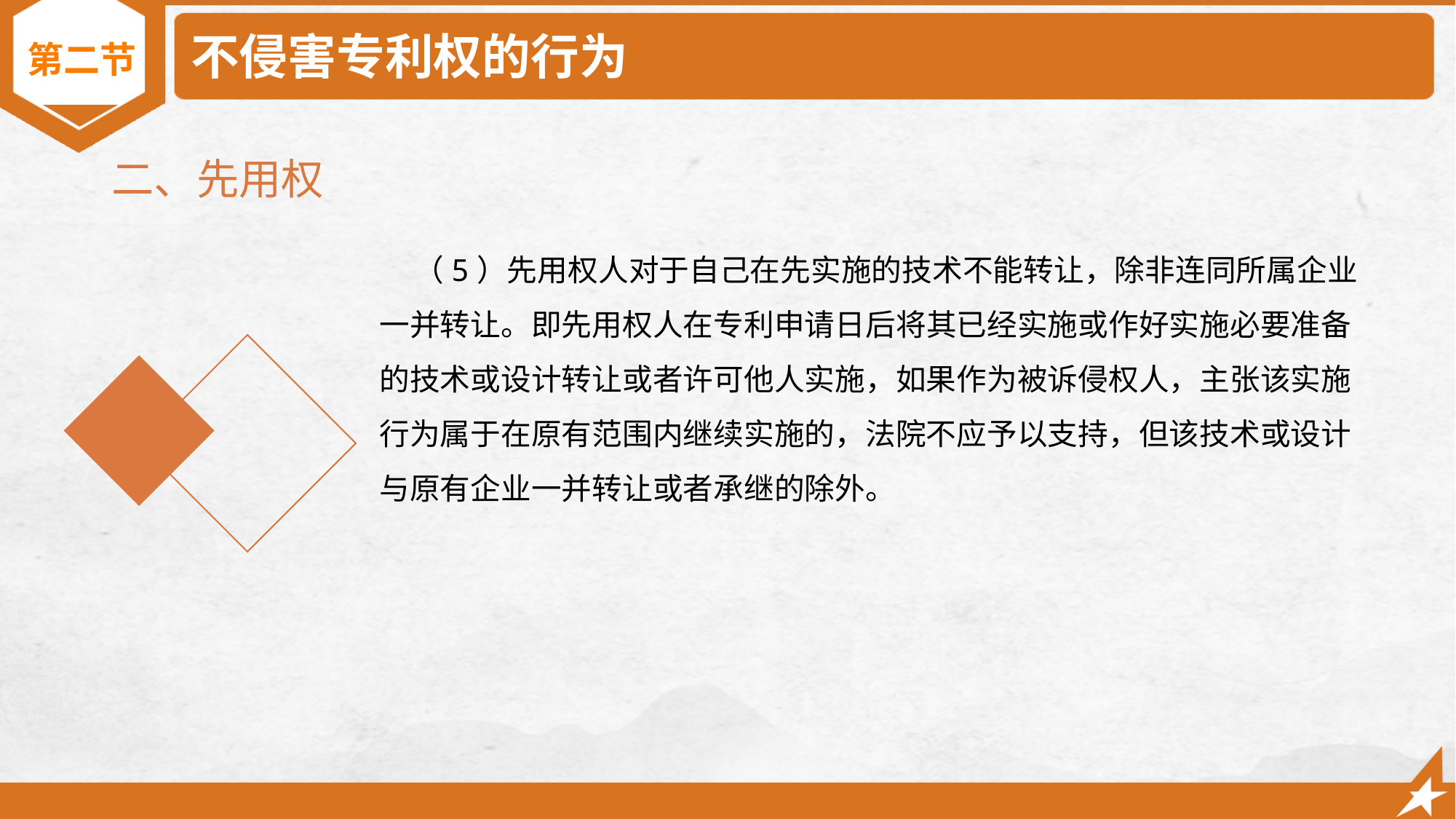

# 不侵害专利权的行为
第二节
二、先用权
    （5）先用权人对于自己在先实施的技术不能转让，除非连同所属企业一并转让。即先用权人在专利申请日后将其已经实施或作好实施必要准备的技术或设计转让或者许可他人实施，如果作为被诉侵权人，主张该实施行为属于在原有范围内继续实施的，法院不应予以支持，但该技术或设计与原有企业一并转让或者承继的除外。